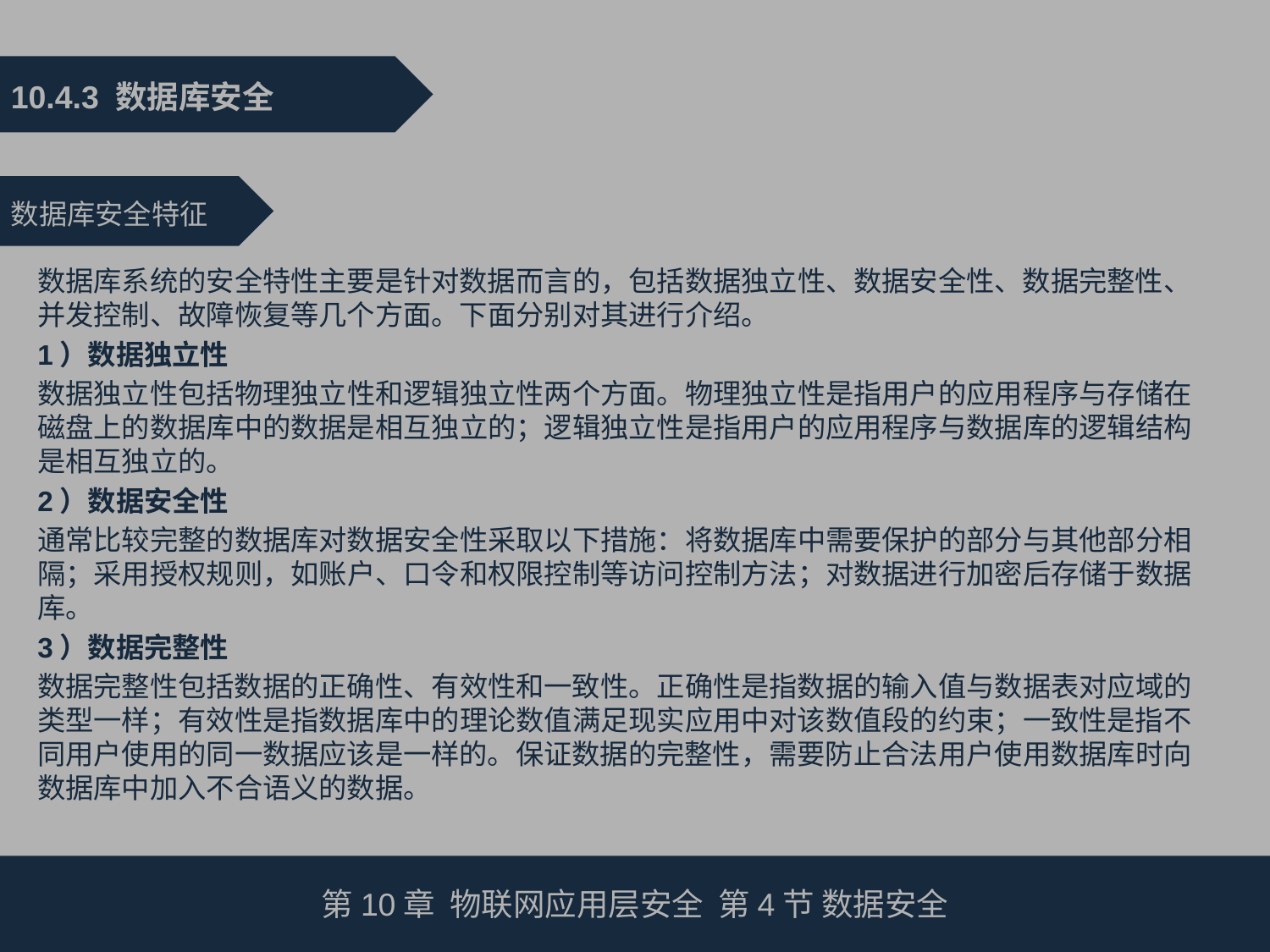

10.4.3 数据库安全
数据库安全特征
数据库系统的安全特性主要是针对数据而言的，包括数据独立性、数据安全性、数据完整性、并发控制、故障恢复等几个方面。下面分别对其进行介绍。
1）数据独立性
数据独立性包括物理独立性和逻辑独立性两个方面。物理独立性是指用户的应用程序与存储在磁盘上的数据库中的数据是相互独立的；逻辑独立性是指用户的应用程序与数据库的逻辑结构是相互独立的。
2）数据安全性
通常比较完整的数据库对数据安全性采取以下措施：将数据库中需要保护的部分与其他部分相隔；采用授权规则，如账户、口令和权限控制等访问控制方法；对数据进行加密后存储于数据库。
3）数据完整性
数据完整性包括数据的正确性、有效性和一致性。正确性是指数据的输入值与数据表对应域的类型一样；有效性是指数据库中的理论数值满足现实应用中对该数值段的约束；一致性是指不同用户使用的同一数据应该是一样的。保证数据的完整性，需要防止合法用户使用数据库时向数据库中加入不合语义的数据。